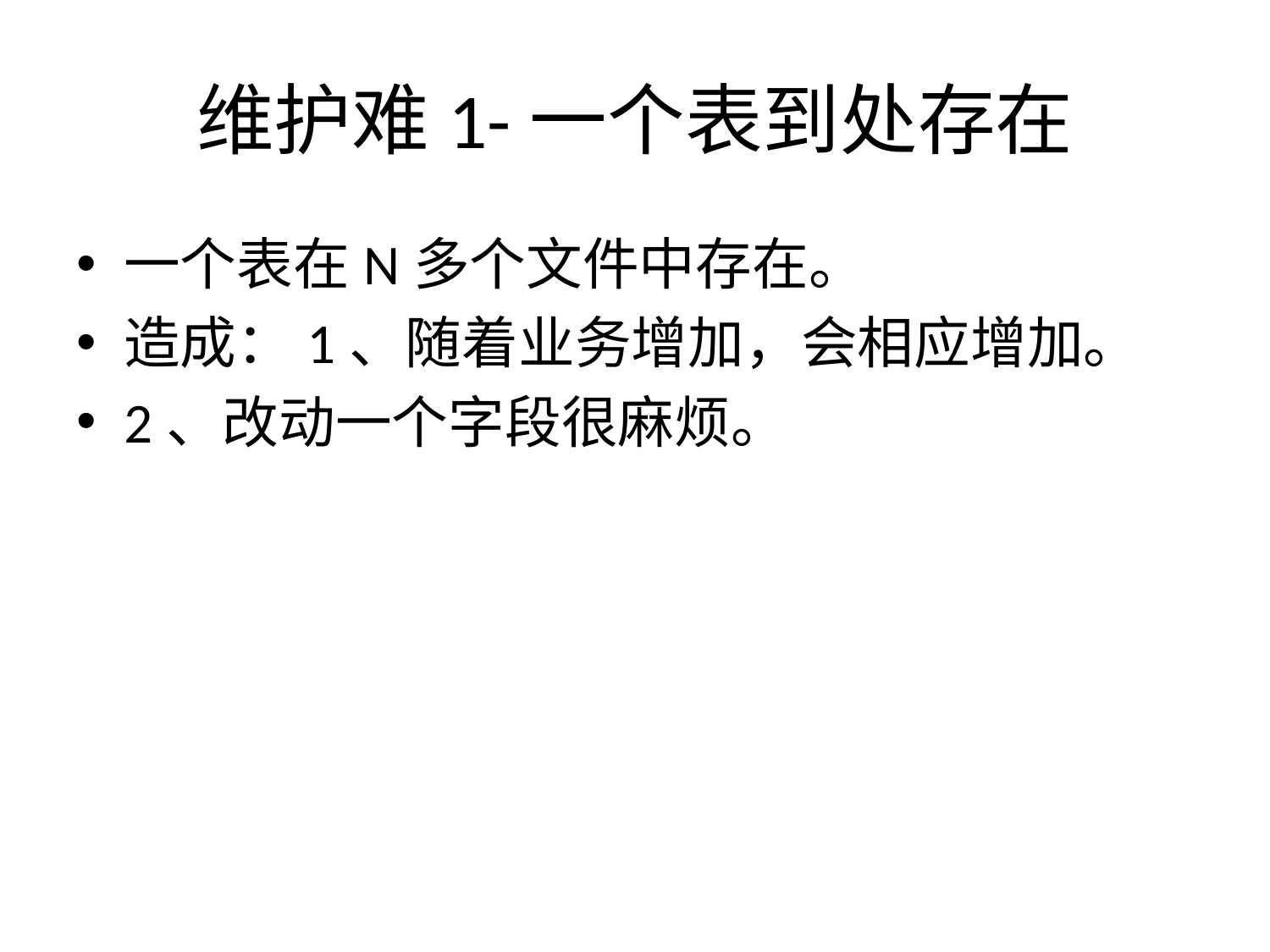

# 维护难1-一个表到处存在
一个表在N多个文件中存在。
造成：1、随着业务增加，会相应增加。
2、改动一个字段很麻烦。